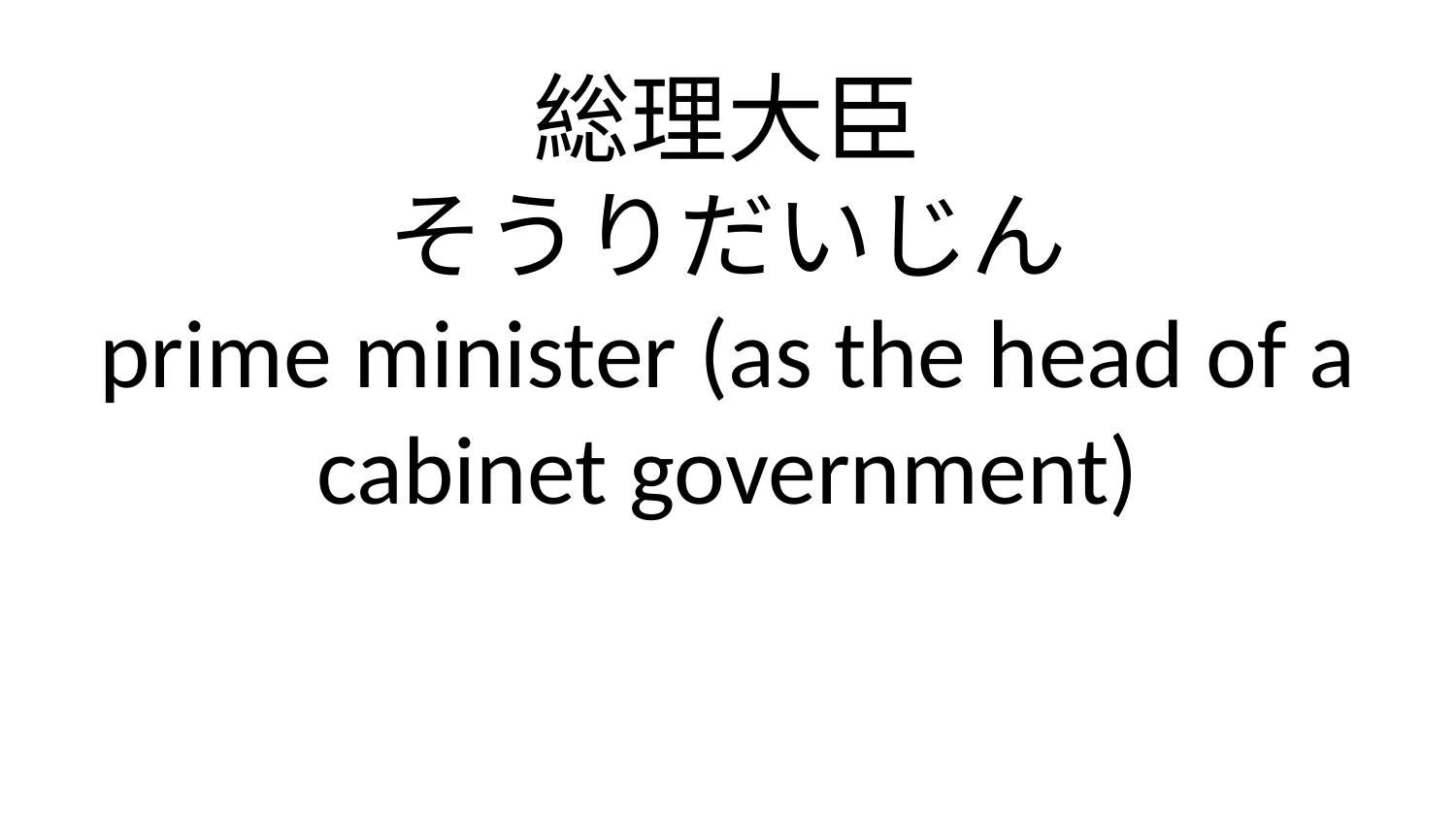

総理大臣
そうりだいじん
prime minister (as the head of a cabinet government)